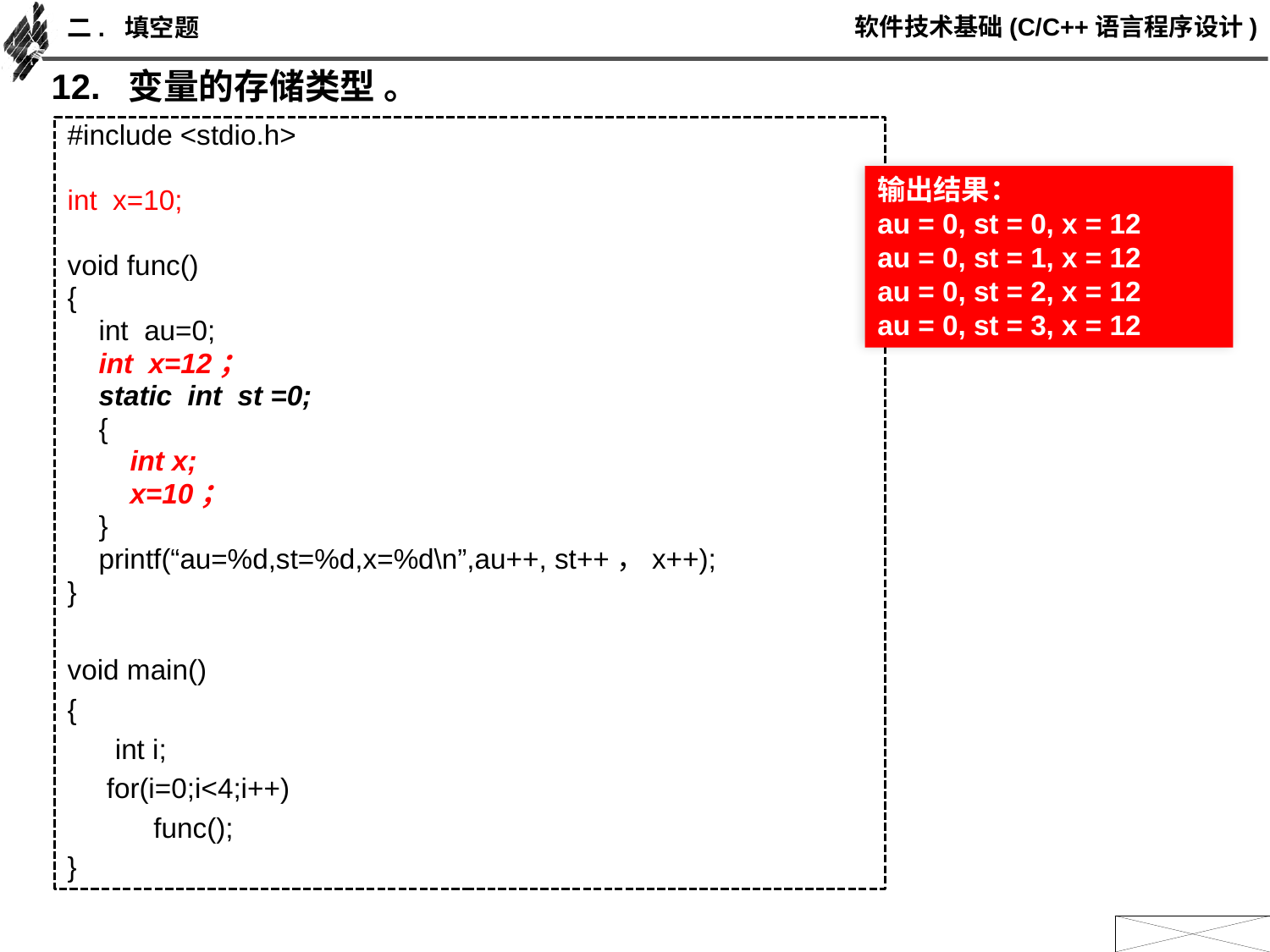

二.  填空题
12.  变量的存储类型 。

#include <stdio.h>

int  x=10;

void func()
{
    int  au=0;
    int  x=12；
    static  int  st =0;
    {
        int x;
        x=10；
    }
    printf(“au=%d,st=%d,x=%d\n”,au++, st++，x++);
}

void main()
{
	int i;
     for(i=0;i<4;i++)
           func();
}
输出结果：
au = 0, st = 0, x = 12
au = 0, st = 1, x = 12
au = 0, st = 2, x = 12
au = 0, st = 3, x = 12